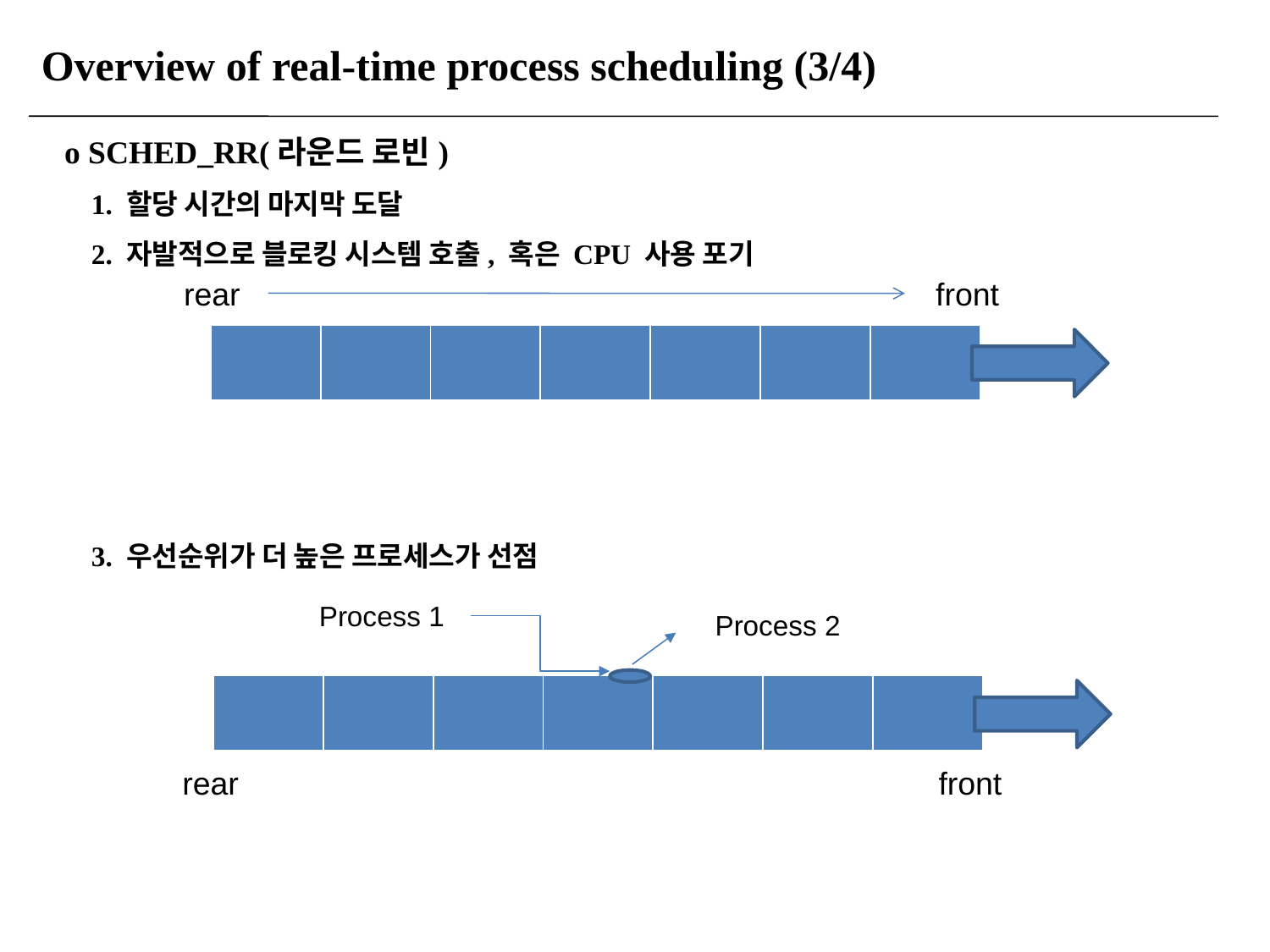

Overview of real-time process scheduling (3/4)
o SCHED_RR(라운드 로빈)
1. 할당 시간의 마지막 도달
2. 자발적으로 블로킹 시스템 호출, 혹은 CPU 사용 포기
rear
front

|  |  |  |  |  |  |  |
| --- | --- | --- | --- | --- | --- | --- |

3. 우선순위가 더 높은 프로세스가 선점
Process 1
Process 2

|  |  |  |  |  |  |  |
| --- | --- | --- | --- | --- | --- | --- |

rear
front